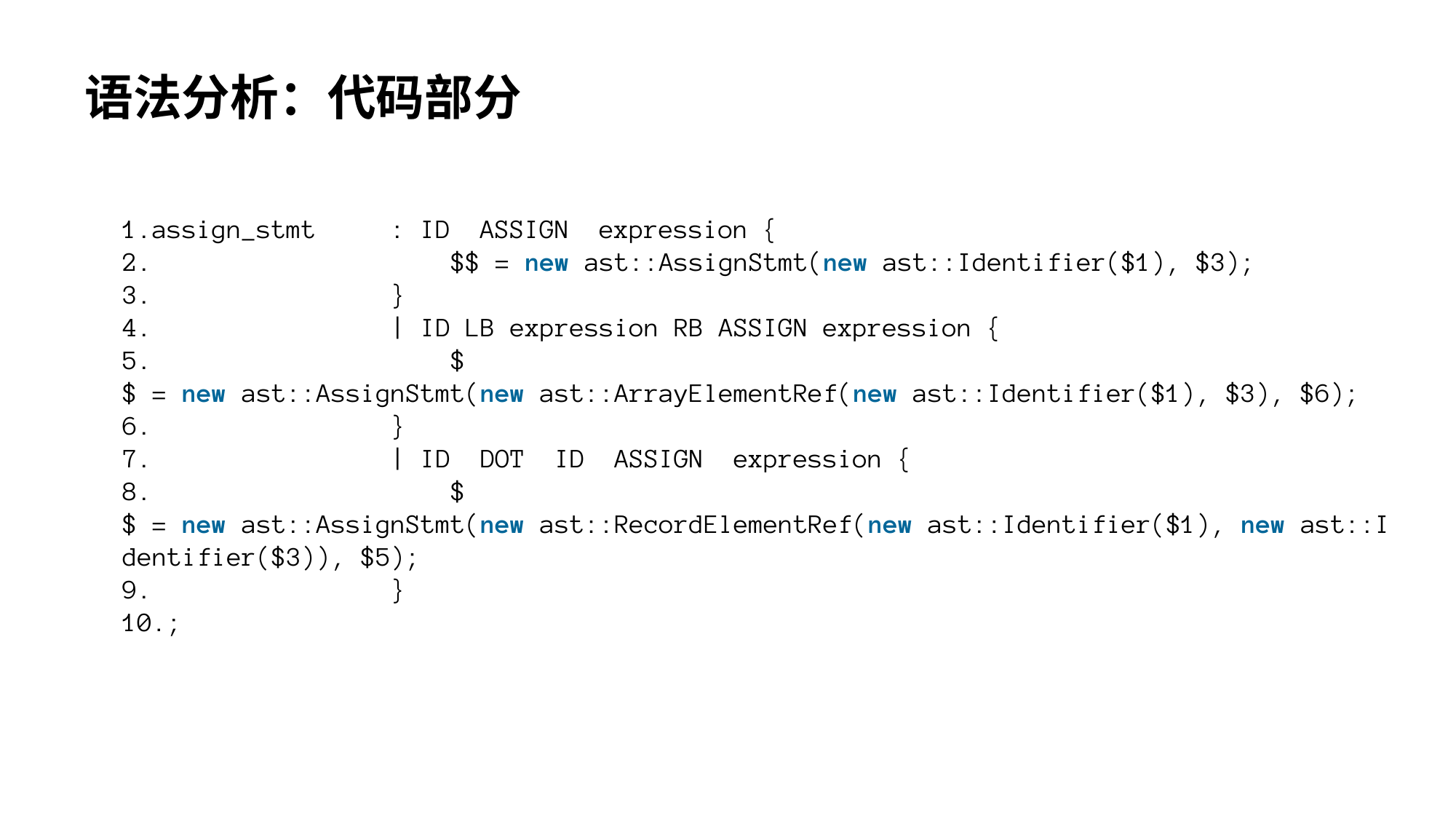

语法分析：代码部分
assign_stmt     : ID  ASSIGN  expression {
                    $$ = new ast::AssignStmt(new ast::Identifier($1), $3);
                }
                | ID LB expression RB ASSIGN expression {
                    $$ = new ast::AssignStmt(new ast::ArrayElementRef(new ast::Identifier($1), $3), $6);
                }
                | ID  DOT  ID  ASSIGN  expression {
                    $$ = new ast::AssignStmt(new ast::RecordElementRef(new ast::Identifier($1), new ast::Identifier($3)), $5);
                }
;